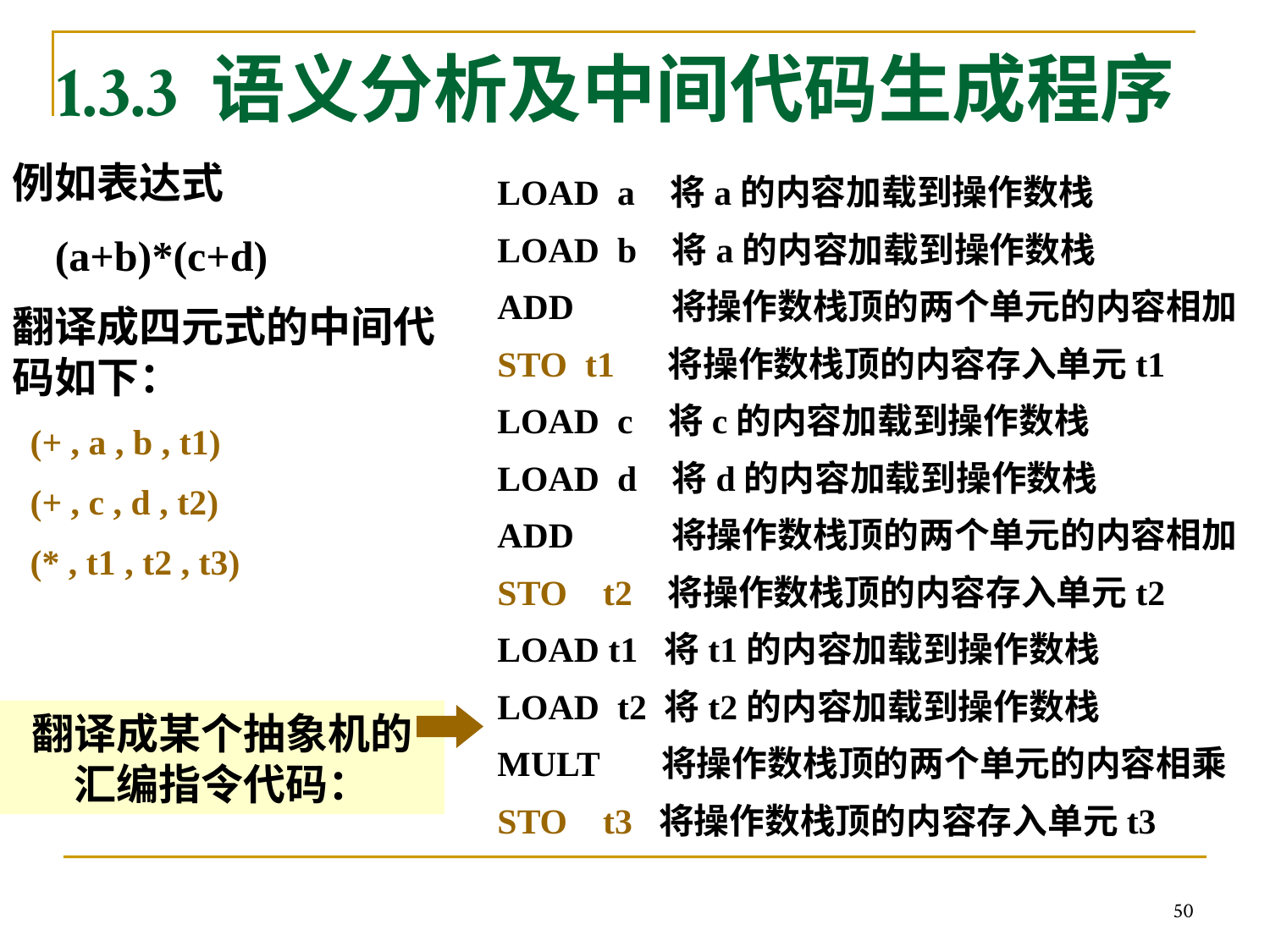

# 1.3.3 语义分析及中间代码生成程序
LOAD  a   将a的内容加载到操作数栈
LOAD  b   将a的内容加载到操作数栈
ADD          将操作数栈顶的两个单元的内容相加
STO  t1     将操作数栈顶的内容存入单元t1
LOAD  c   将c的内容加载到操作数栈
LOAD  d   将d的内容加载到操作数栈
ADD          将操作数栈顶的两个单元的内容相加
STO    t2   将操作数栈顶的内容存入单元t2
LOAD t1  将t1的内容加载到操作数栈
LOAD  t2 将t2的内容加载到操作数栈
MULT      将操作数栈顶的两个单元的内容相乘
STO    t3  将操作数栈顶的内容存入单元t3
例如表达式
    (a+b)*(c+d)
翻译成四元式的中间代码如下：
  (+ , a , b , t1)
  (+ , c , d , t2)
  (* , t1 , t2 , t3)
翻译成某个抽象机的汇编指令代码：

50